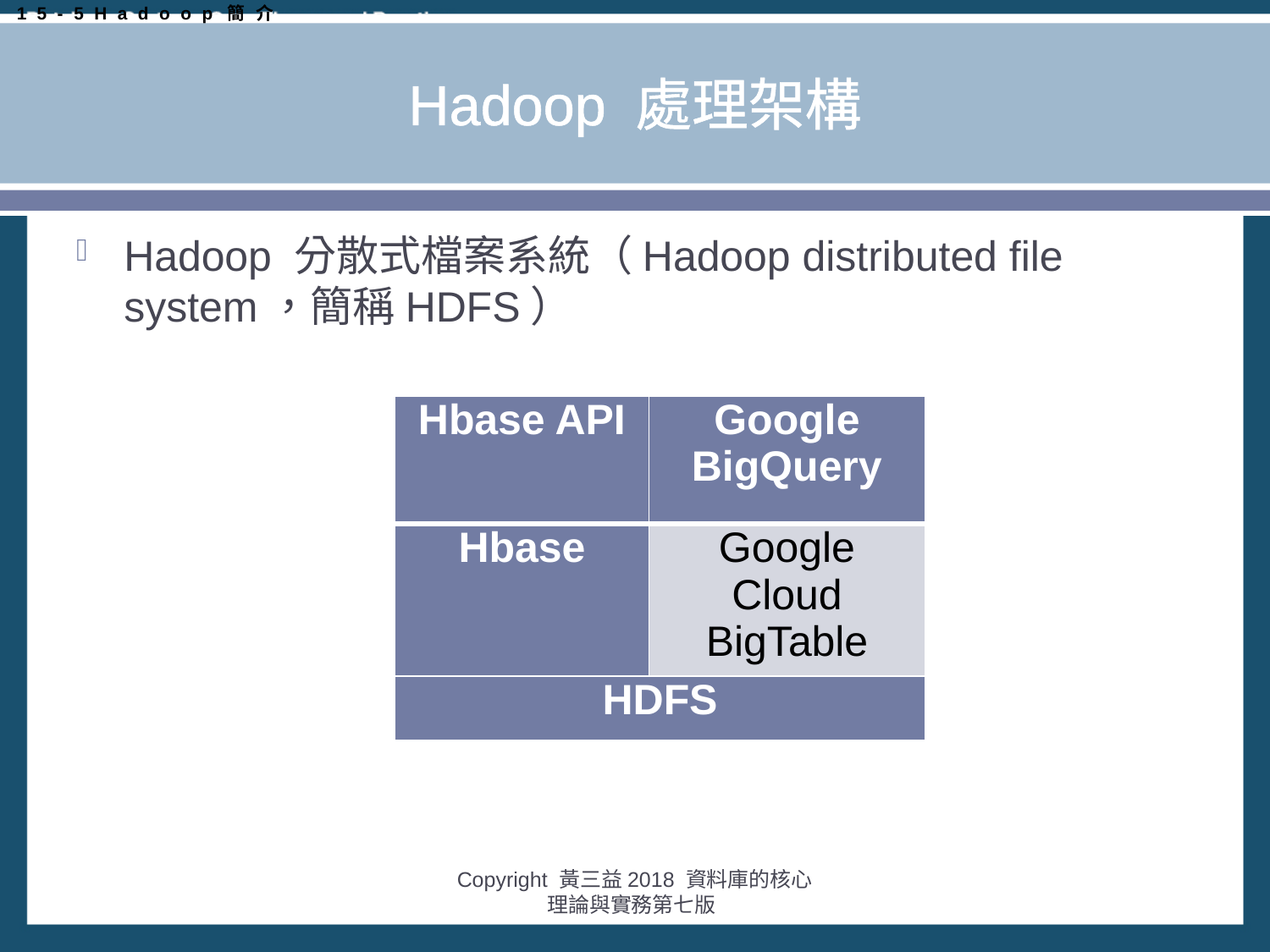

15-5Hadoop簡介
# Hadoop 處理架構
Hadoop 分散式檔案系統（Hadoop distributed file system，簡稱HDFS）

| Hbase API | Google BigQuery |
| --- | --- |
| Hbase | Google Cloud BigTable |
| HDFS |  |

Copyright 黃三益2018 資料庫的核心理論與實務第七版